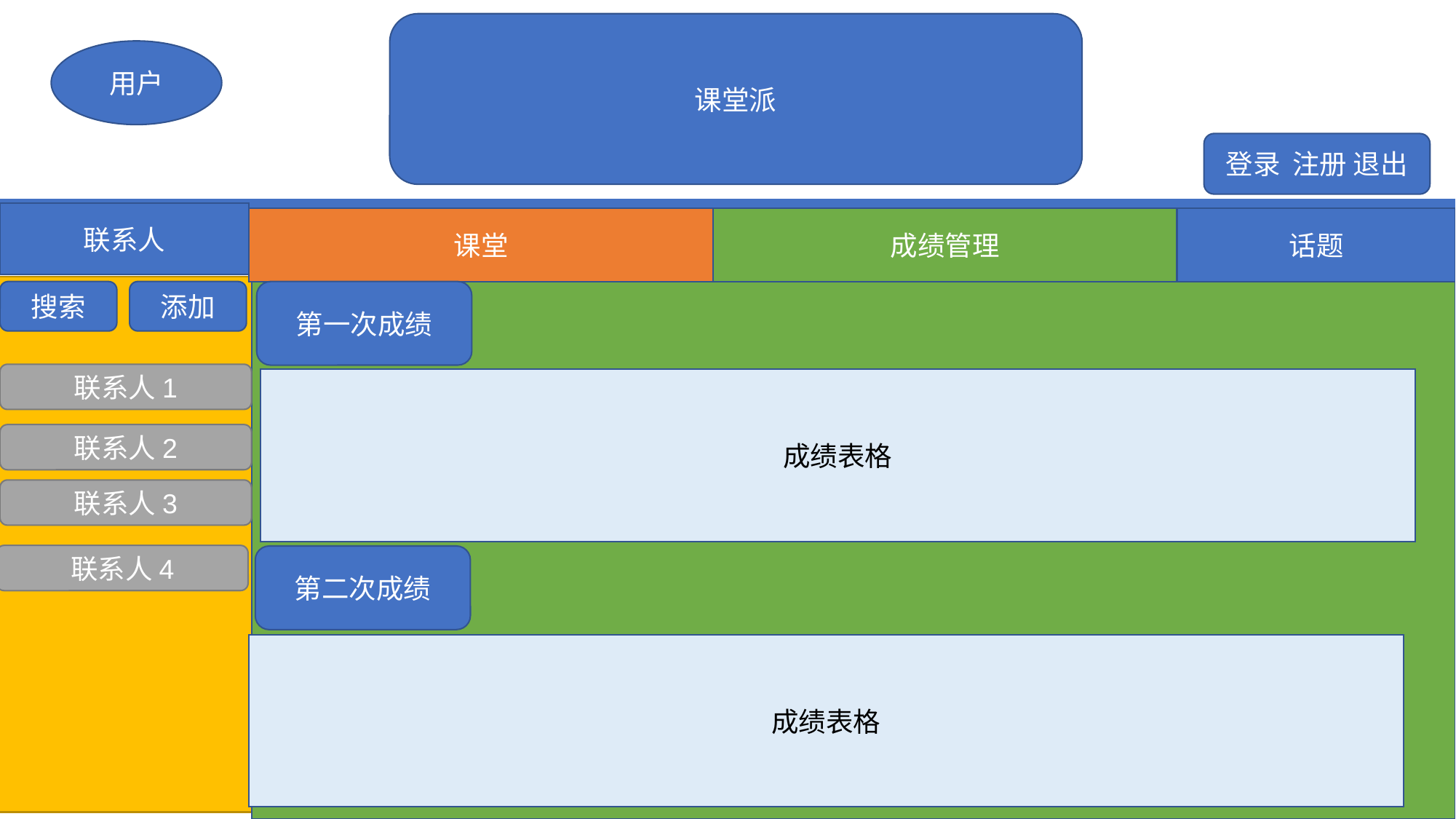

课堂派
用户
登录  注册 退出
联系人
课堂
成绩管理
话题

第一次成绩
添加

搜索
联系人1
成绩表格
联系人2
联系人3
联系人4
第二次成绩
成绩表格